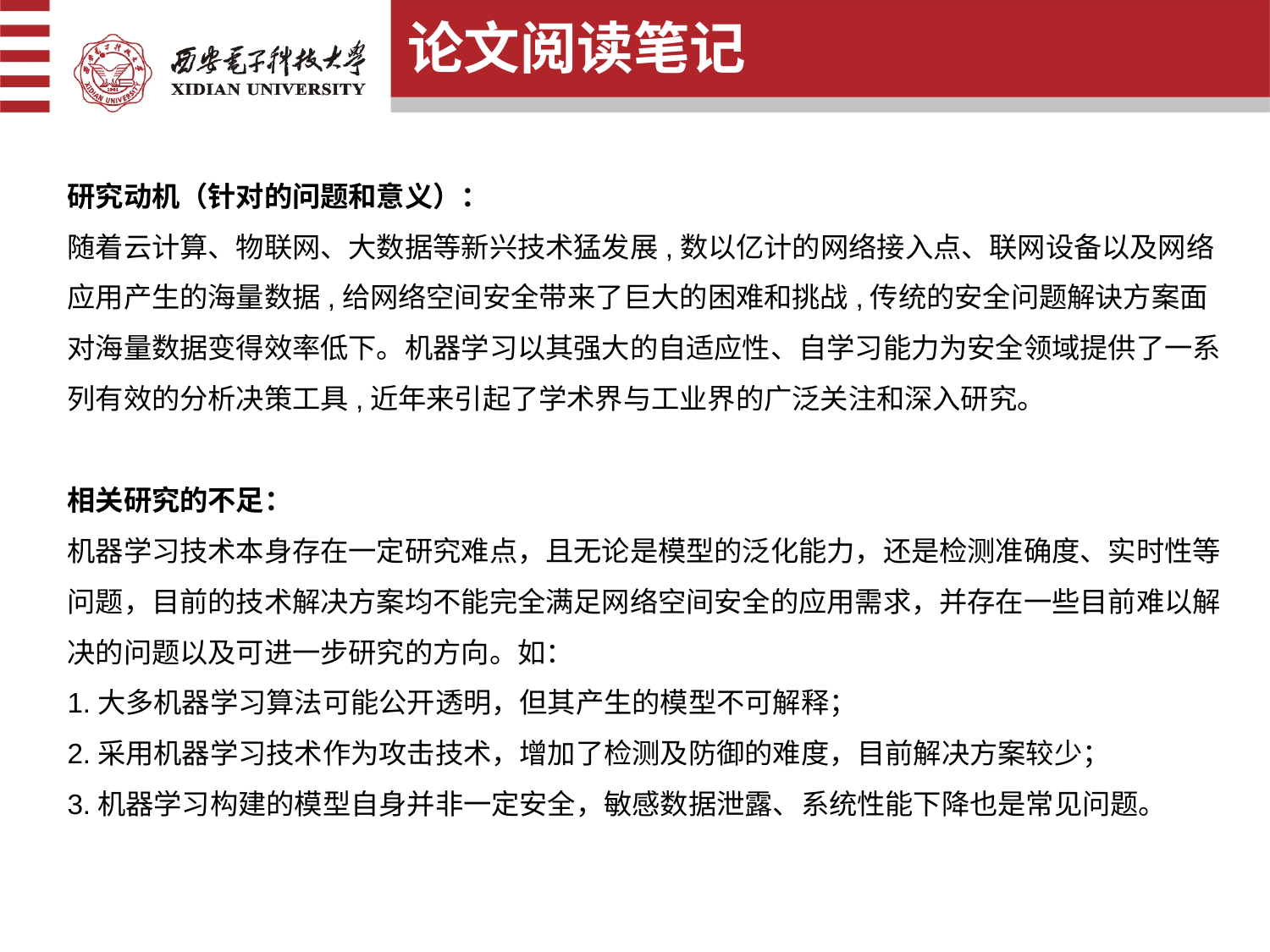

论文阅读笔记
研究动机（针对的问题和意义）：
随着云计算、物联网、大数据等新兴技术猛发展,数以亿计的网络接入点、联网设备以及网络应用产生的海量数据,给网络空间安全带来了巨大的困难和挑战,传统的安全问题解诀方案面对海量数据变得效率低下。机器学习以其强大的自适应性、自学习能力为安全领域提供了一系列有效的分析决策工具,近年来引起了学术界与工业界的广泛关注和深入研究。

相关研究的不足：
机器学习技术本身存在一定研究难点，且无论是模型的泛化能力，还是检测准确度、实时性等问题，目前的技术解决方案均不能完全满足网络空间安全的应用需求，并存在一些目前难以解决的问题以及可进一步研究的方向。如：
1.大多机器学习算法可能公开透明，但其产生的模型不可解释；
2.采用机器学习技术作为攻击技术，增加了检测及防御的难度，目前解决方案较少；
3.机器学习构建的模型自身并非一定安全，敏感数据泄露、系统性能下降也是常见问题。